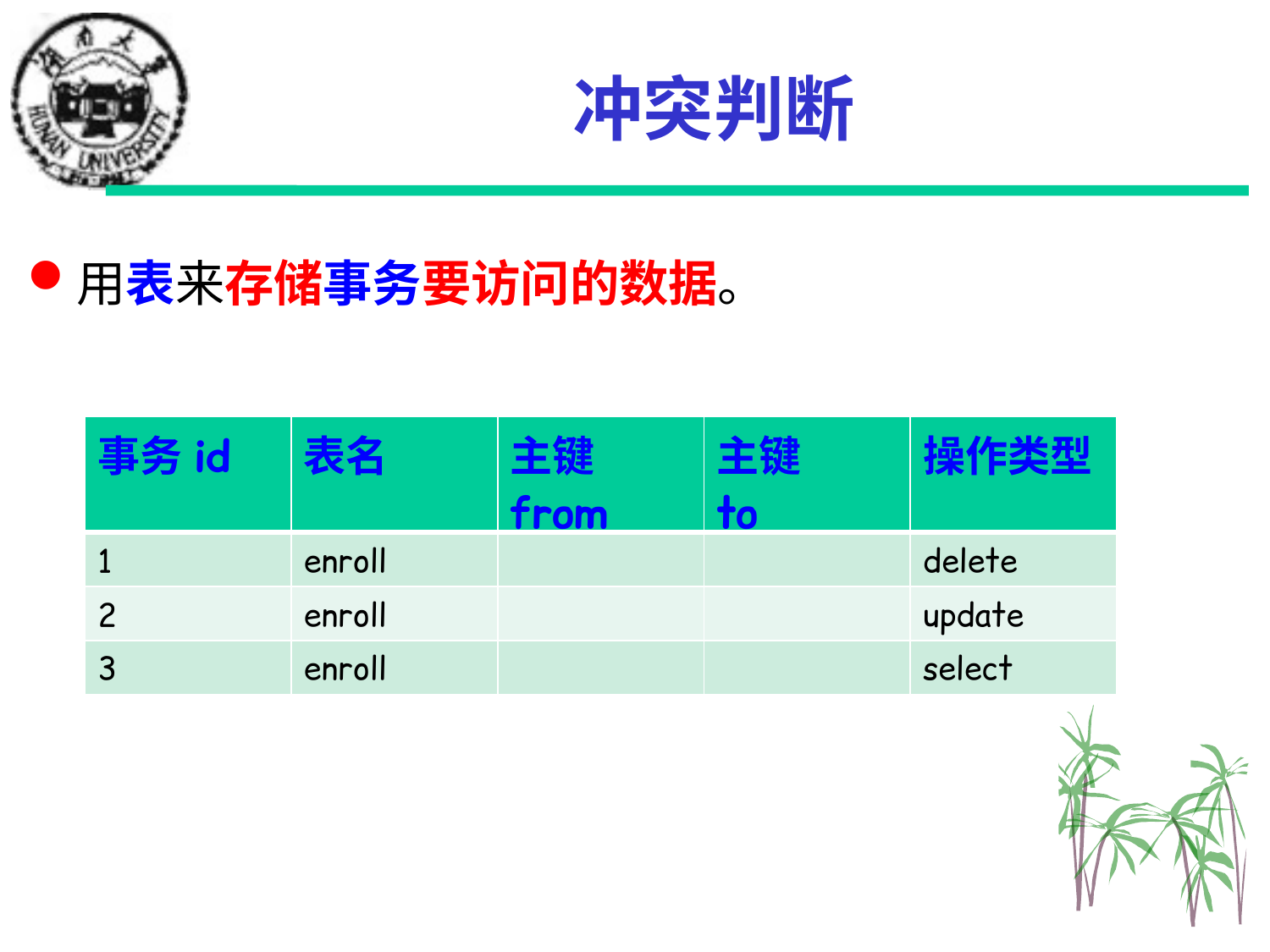

# 冲突判断
用表来存储事务要访问的数据。
| 事务id | 表名 | 主键from | 主键 to | 操作类型 |
| --- | --- | --- | --- | --- |
| 1 | enroll |  |  | delete |
| 2 | enroll |  |  | update |
| 3 | enroll |  |  | select |